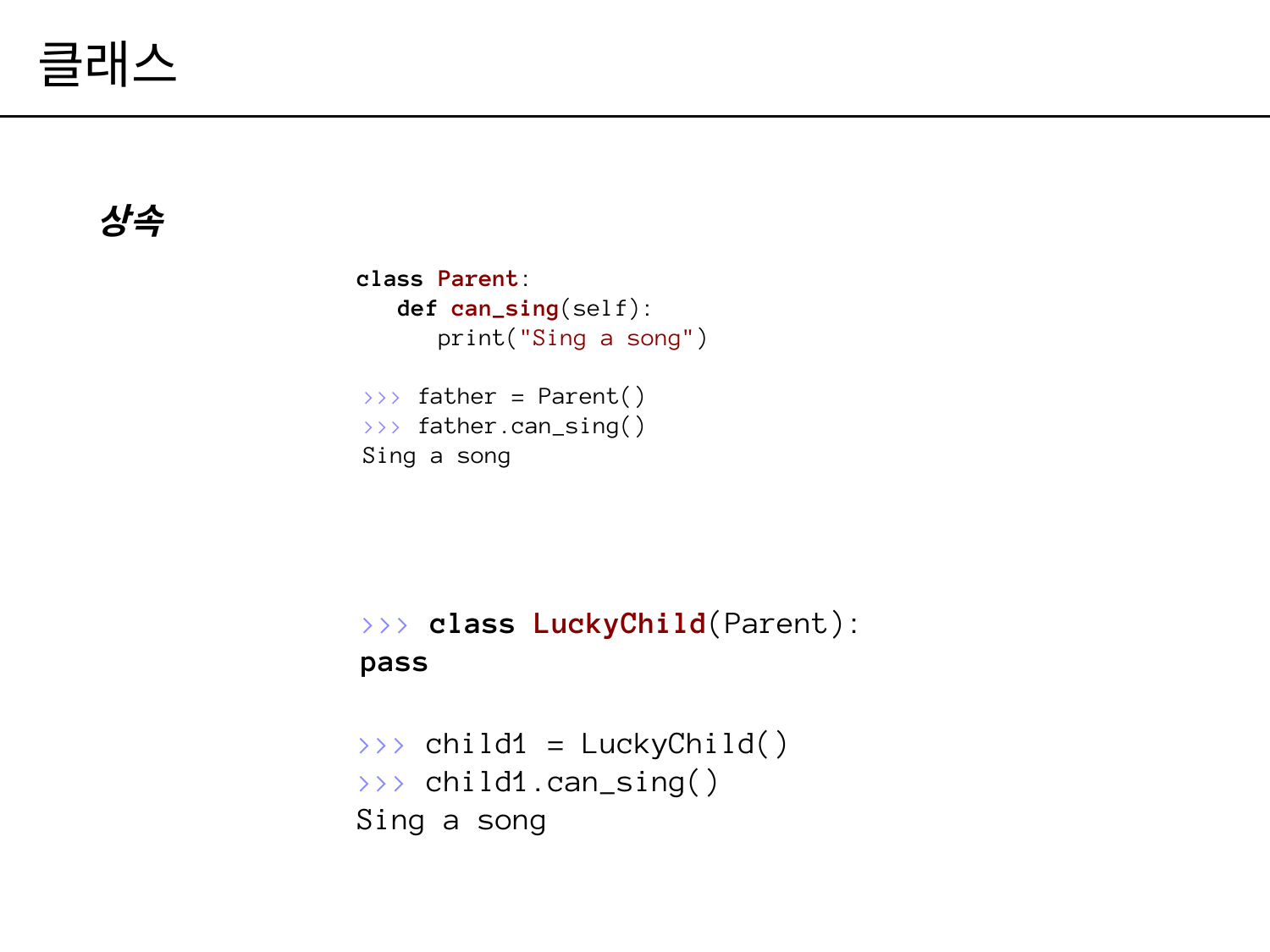

# 클래스
상속
class Parent:
   def can_sing(self):
      print("Sing a song")
>>> father = Parent()
>>> father.can_sing()
Sing a song
>>> class LuckyChild(Parent):
pass
>>> child1 = LuckyChild()
>>> child1.can_sing()
Sing a song